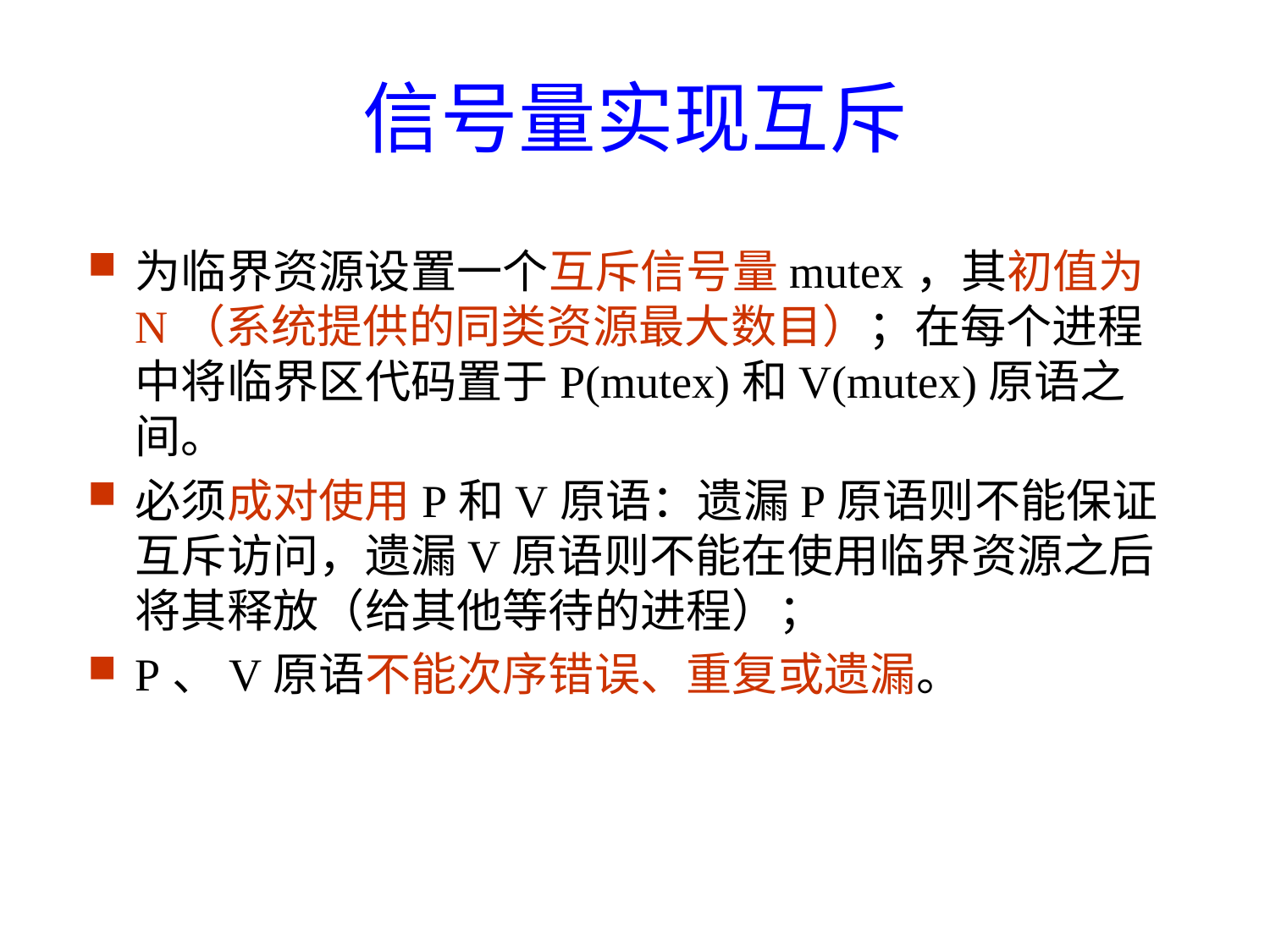

# 信号量实现互斥
为临界资源设置一个互斥信号量mutex，其初值为N（系统提供的同类资源最大数目）；在每个进程中将临界区代码置于P(mutex)和V(mutex)原语之间。
必须成对使用P和V原语：遗漏P原语则不能保证互斥访问，遗漏V原语则不能在使用临界资源之后将其释放（给其他等待的进程）；
P、V原语不能次序错误、重复或遗漏。